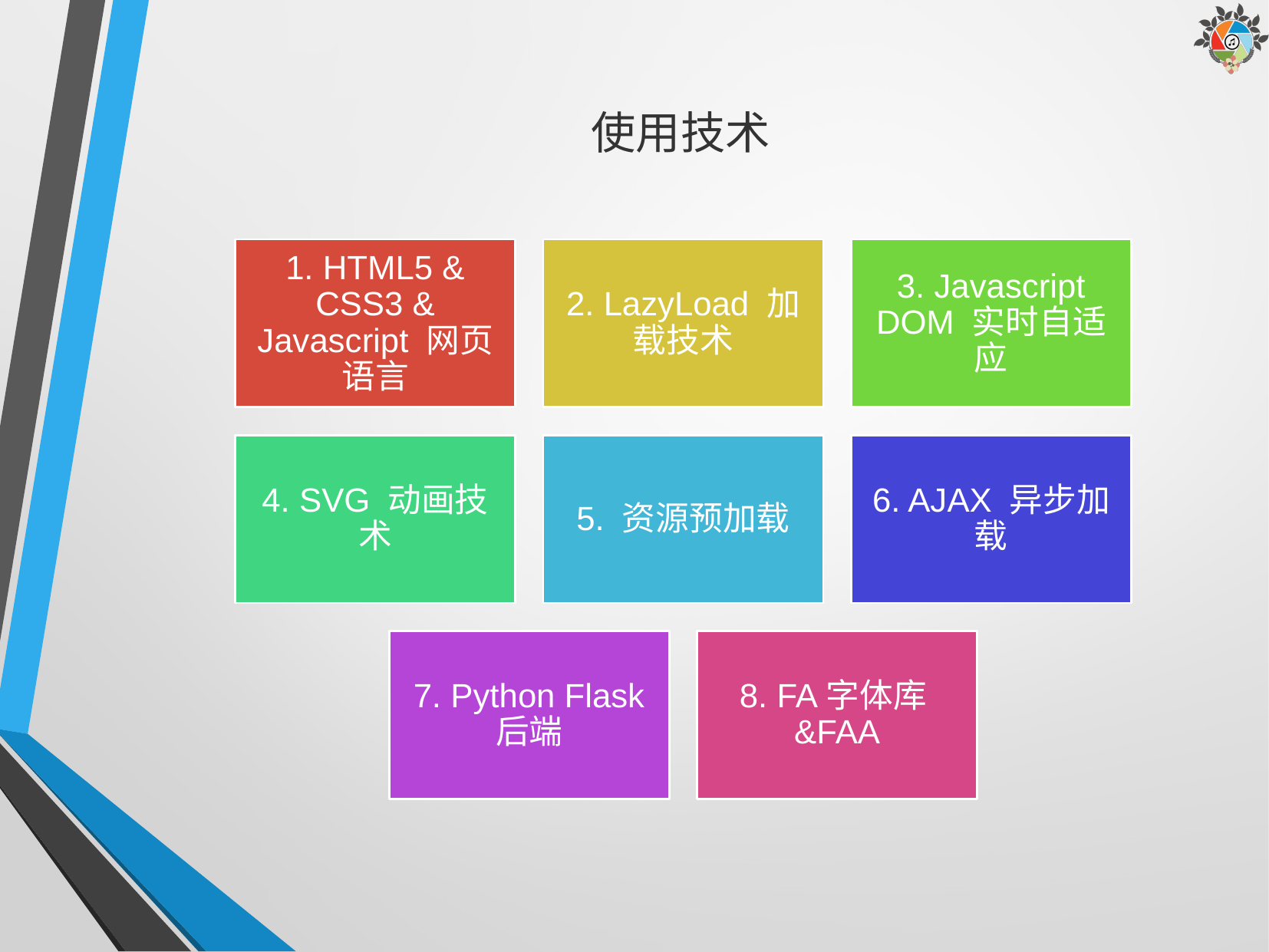

使用技术
1. HTML5 & CSS3 & Javascript 网页语言
2. LazyLoad 加载技术
3. Javascript DOM 实时自适应
4. SVG 动画技术
5. 资源预加载
6. AJAX 异步加载
7. Python Flask 后端
8. FA字体库&FAA